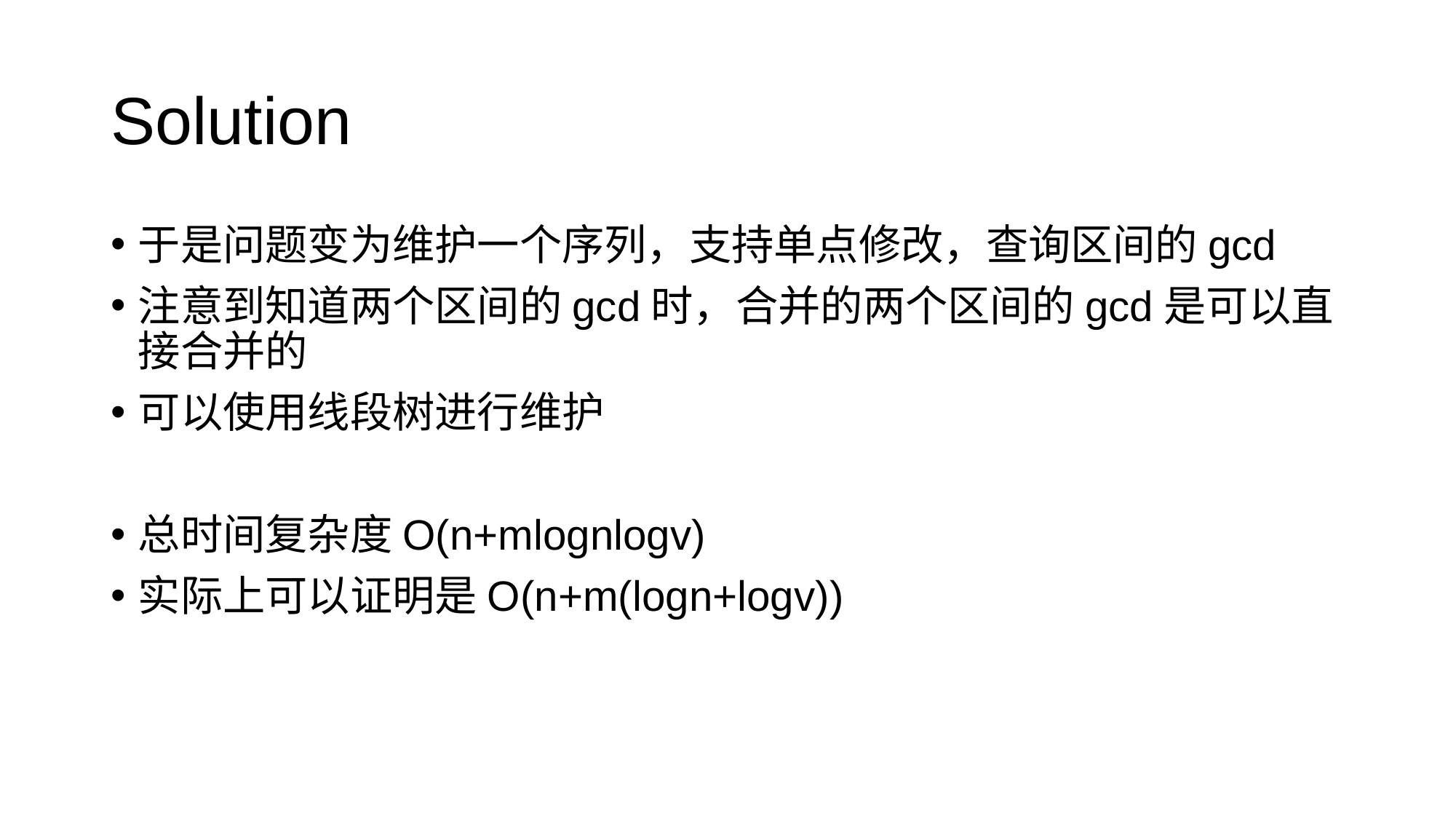

# Solution
于是问题变为维护一个序列，支持单点修改，查询区间的gcd
注意到知道两个区间的gcd时，合并的两个区间的gcd是可以直接合并的
可以使用线段树进行维护

总时间复杂度O(n+mlognlogv)
实际上可以证明是O(n+m(logn+logv))